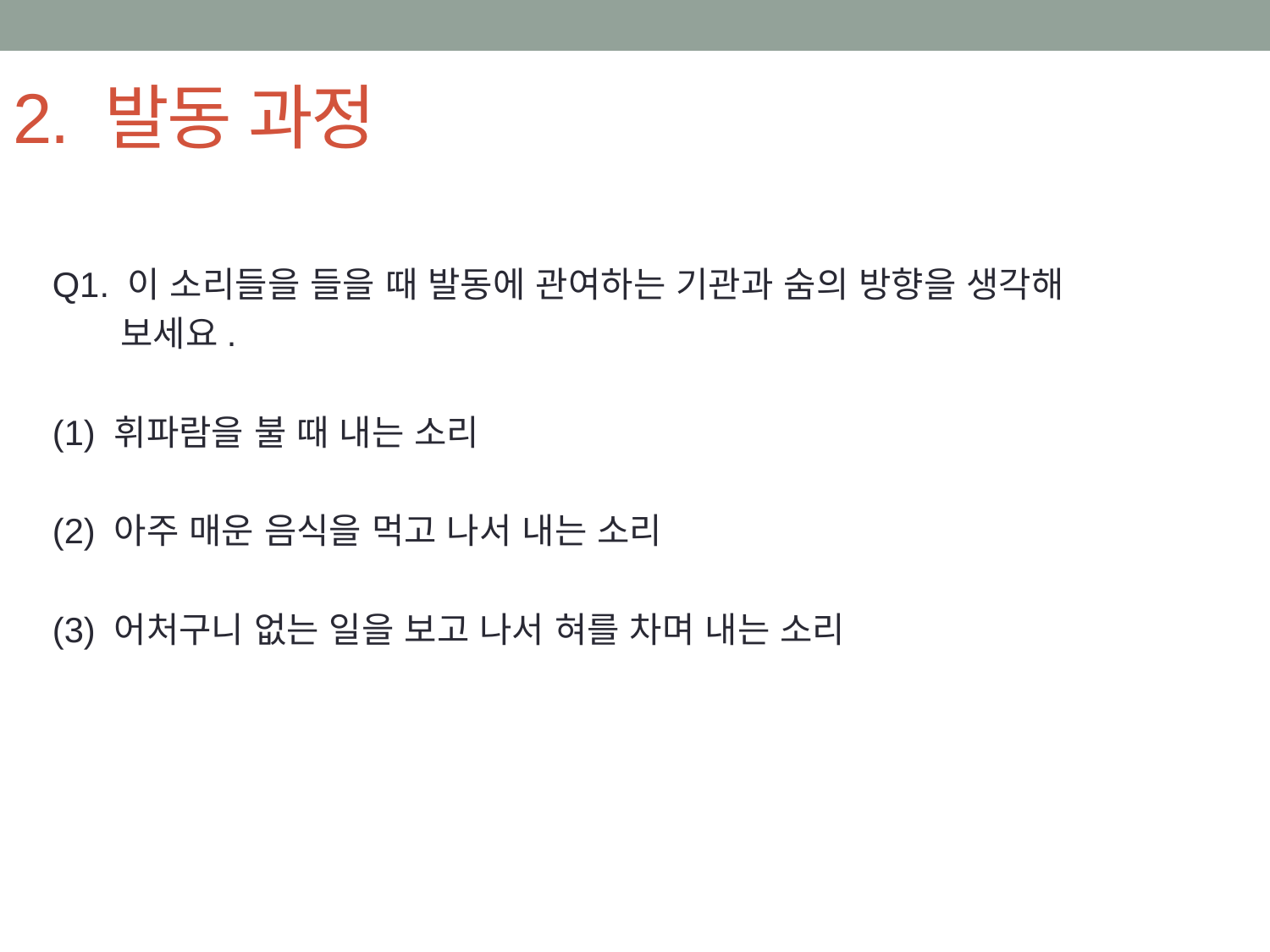

# 2. 발동 과정

Q1. 이 소리들을 들을 때 발동에 관여하는 기관과 숨의 방향을 생각해
      보세요.

(1) 휘파람을 불 때 내는 소리

(2) 아주 매운 음식을 먹고 나서 내는 소리

(3) 어처구니 없는 일을 보고 나서 혀를 차며 내는 소리